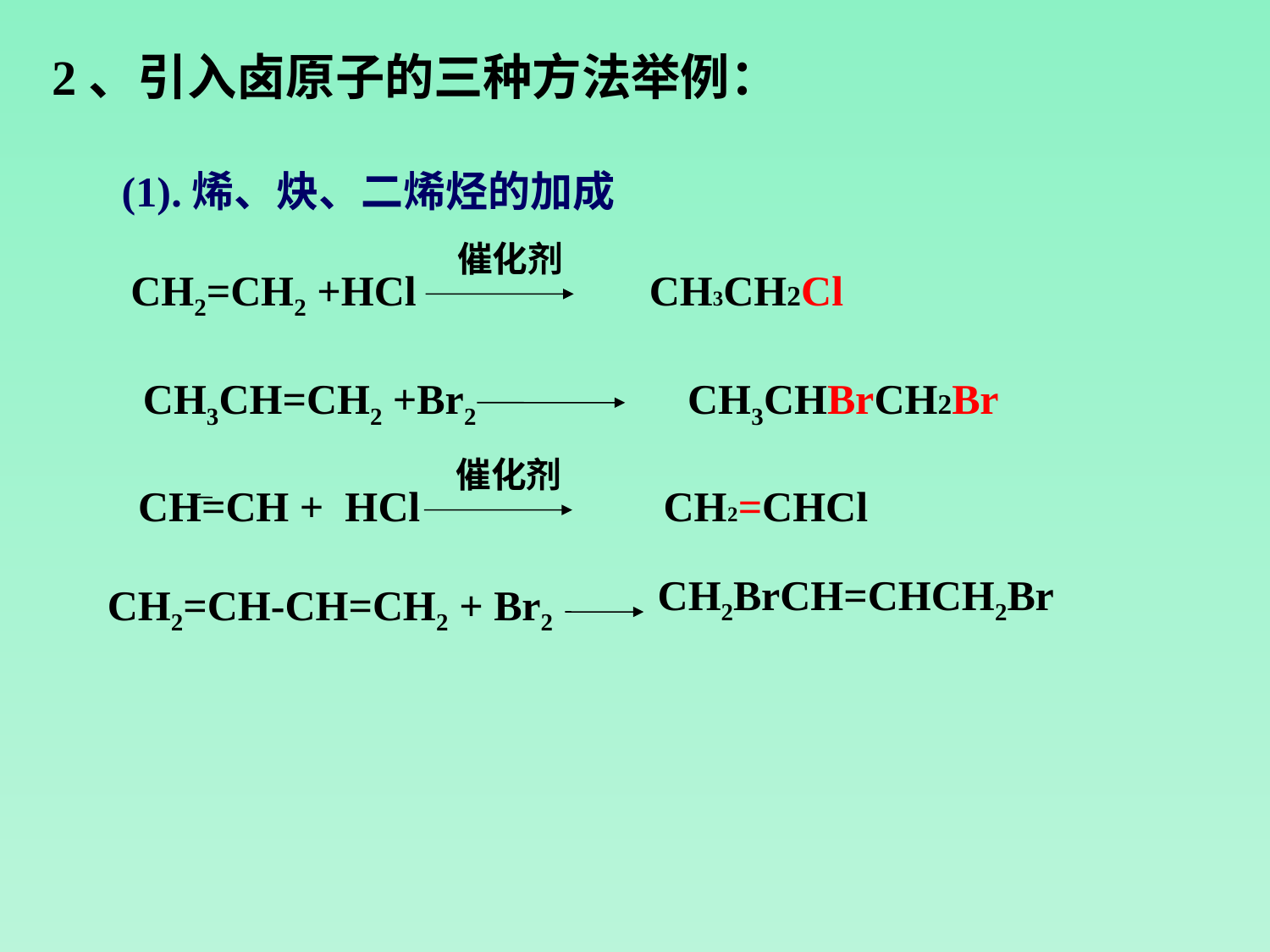

2、引入卤原子的三种方法举例：
(1).烯、炔、二烯烃的加成
催化剂
CH2=CH2 +HCl                      CH3CH2Cl

CH3CH=CH2 +Br2                    CH3CHBrCH2Br

催化剂
CH=CH +  HCl                       CH2=CHCl

CH2BrCH=CHCH2Br
CH2=CH-CH=CH2 + Br2